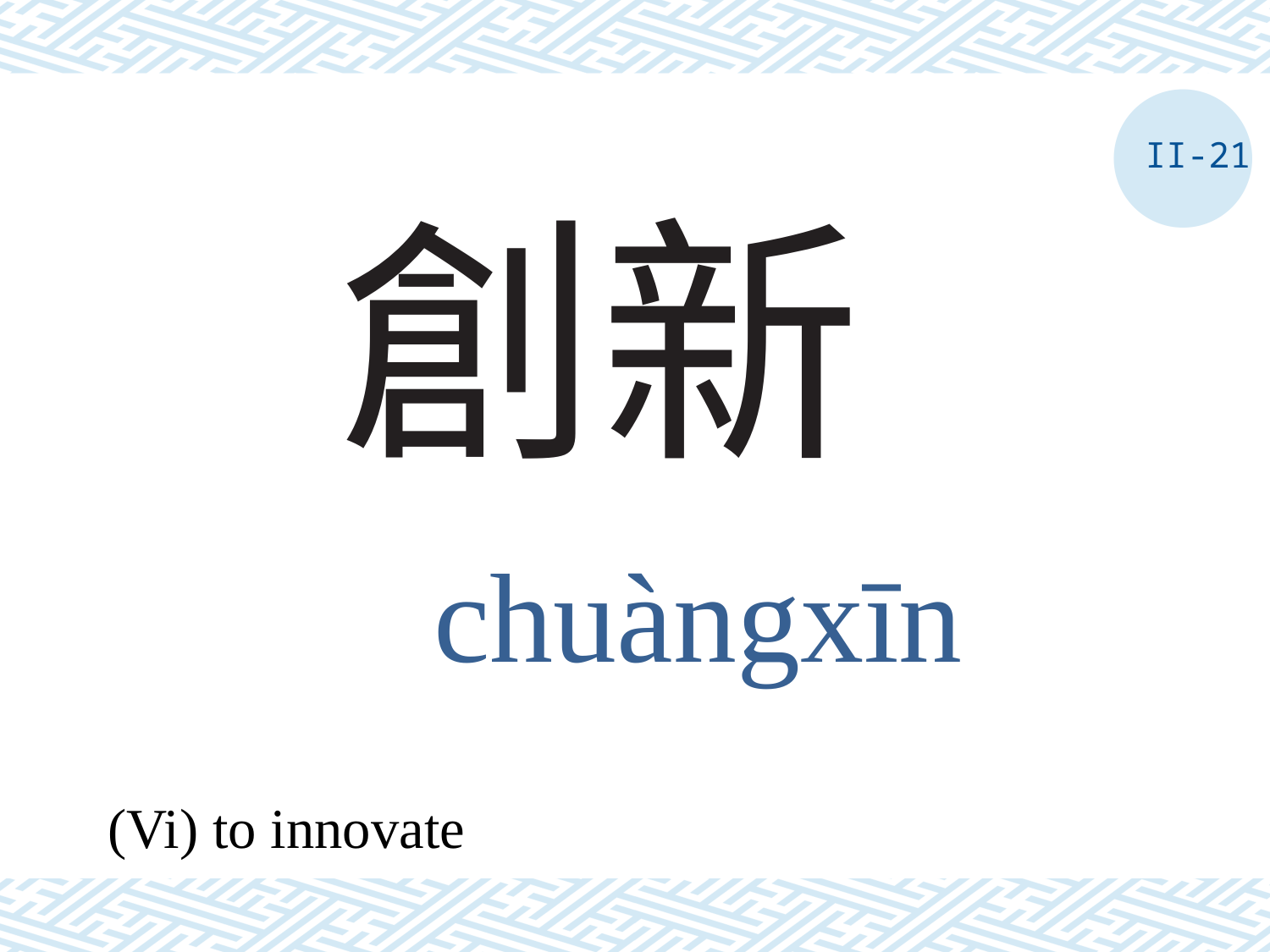

II-21

# 創新
chuàngxīn
(Vi) to innovate